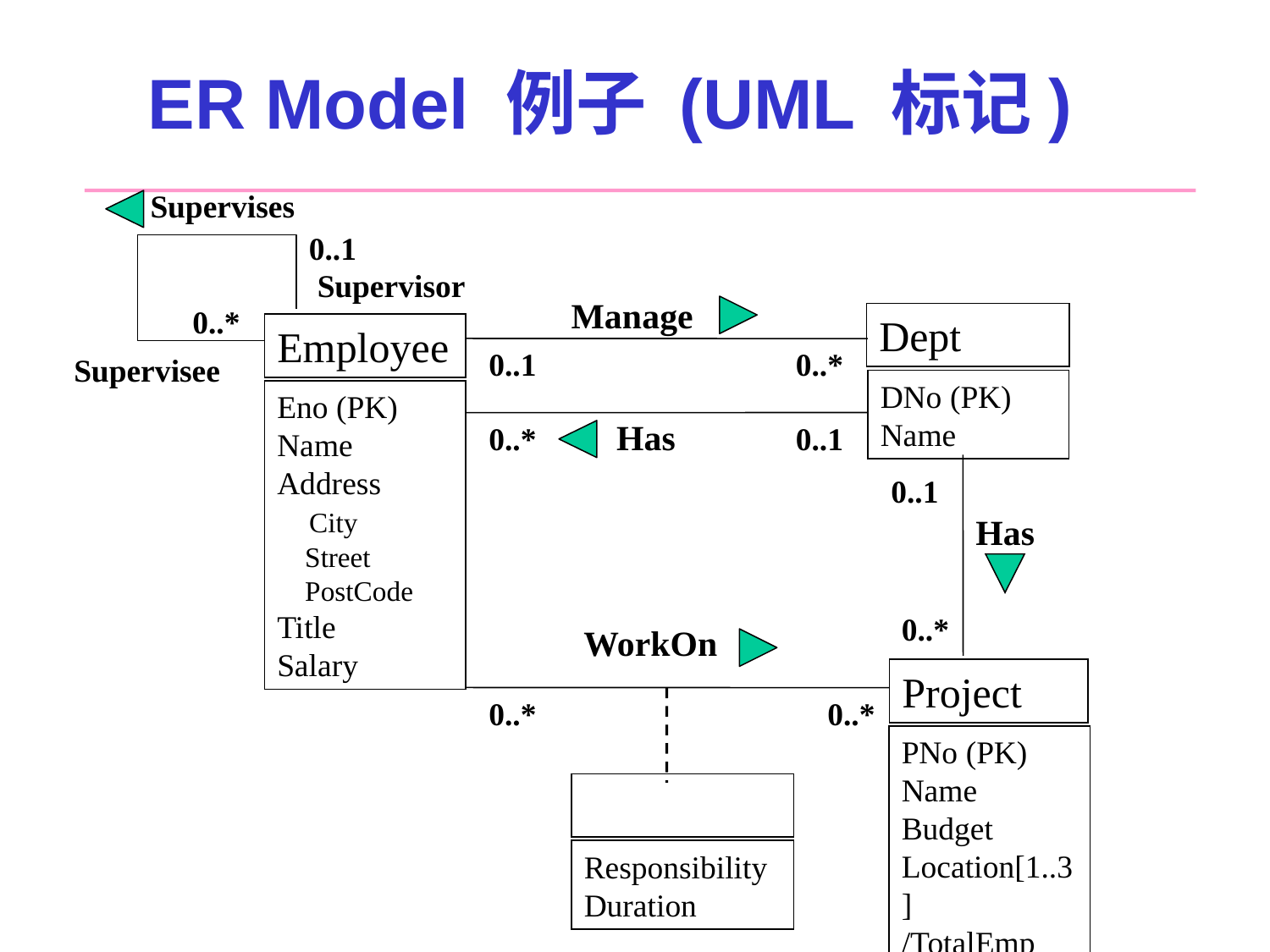

# ER Model 例子 (UML 标记)
Supervises

0..1

Supervisor
Manage
0..*

Dept
Employee

0..1
0..*
Supervisee
DNo (PK)
Name
Eno (PK)
Name
Address
    City
    Street
    PostCode
Title
Salary
Has

0..*
0..1

0..1
Has

0..*
WorkOn

Project

0..*

0..*
PNo (PK)
Name
Budget
Location[1..3]
/TotalEmp

Responsibility
Duration